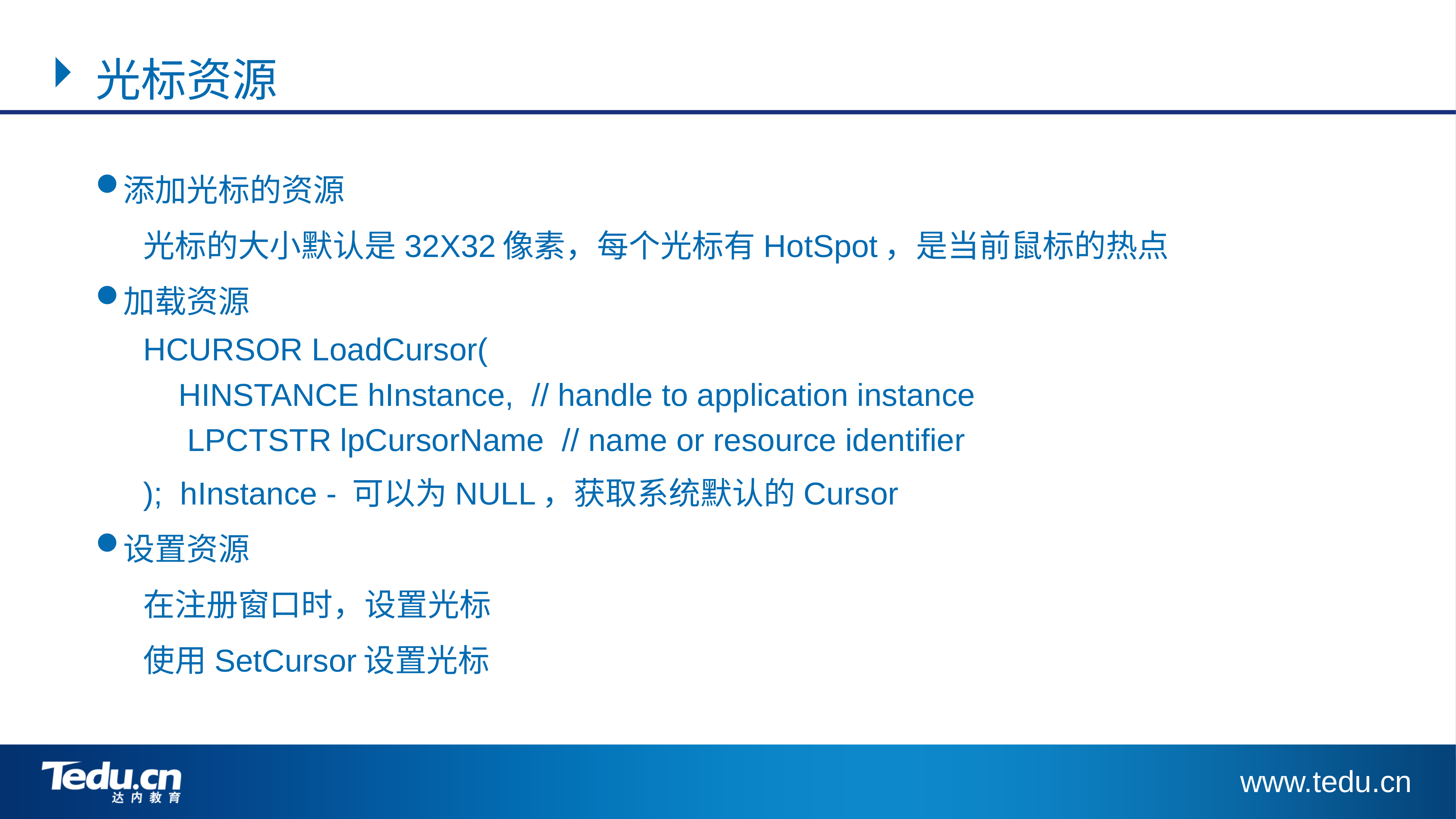

光标资源
添加光标的资源
	光标的大小默认是32X32像素，每个光标有HotSpot，是当前鼠标的热点
加载资源
	HCURSOR LoadCursor(
	    HINSTANCE hInstance,  // handle to application instance
	     LPCTSTR lpCursorName  // name or resource identifier
	);  hInstance - 可以为NULL，获取系统默认的Cursor
设置资源
	在注册窗口时，设置光标
	使用SetCursor设置光标